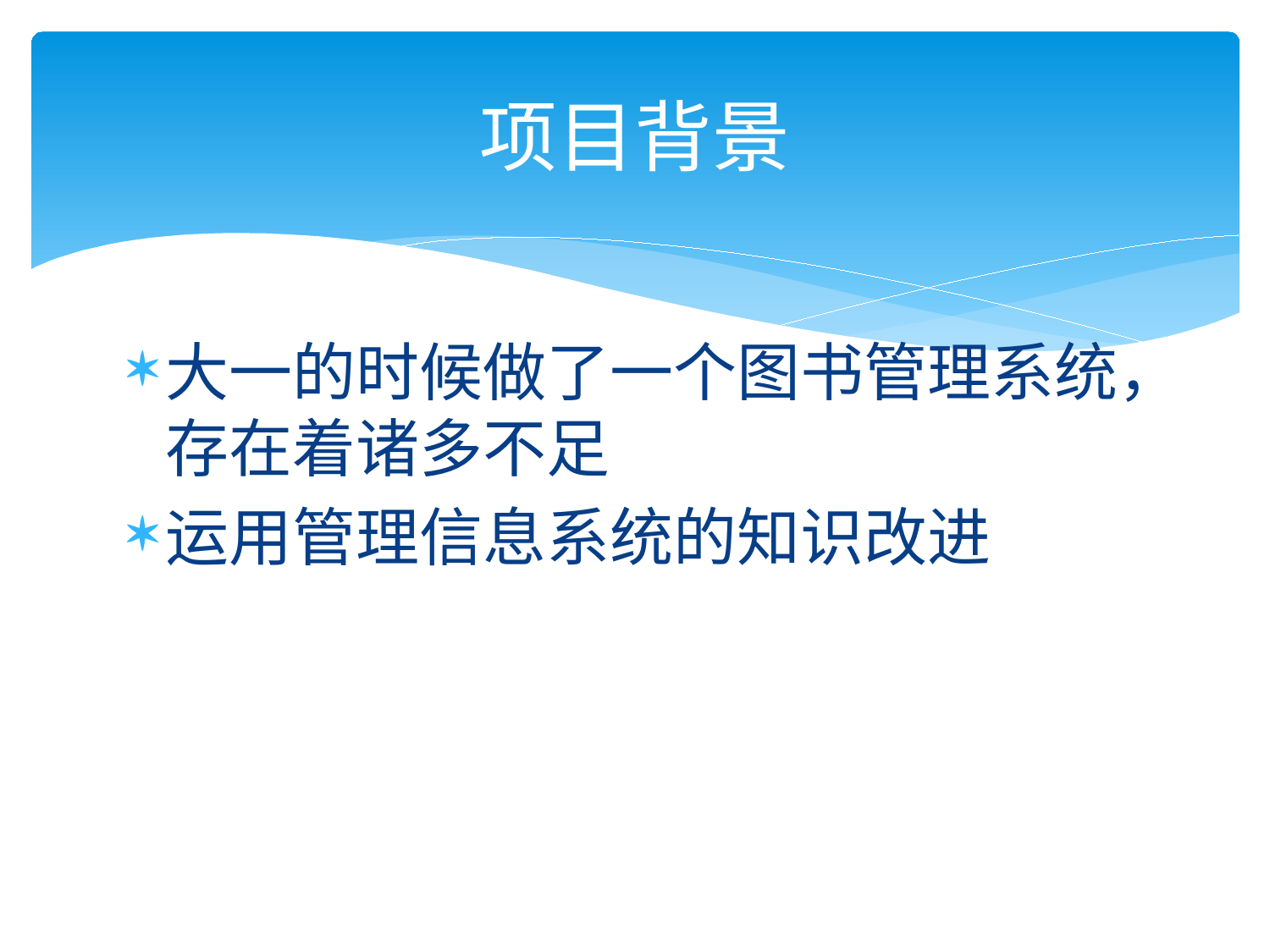

# 项目背景
大一的时候做了一个图书管理系统，存在着诸多不足
运用管理信息系统的知识改进